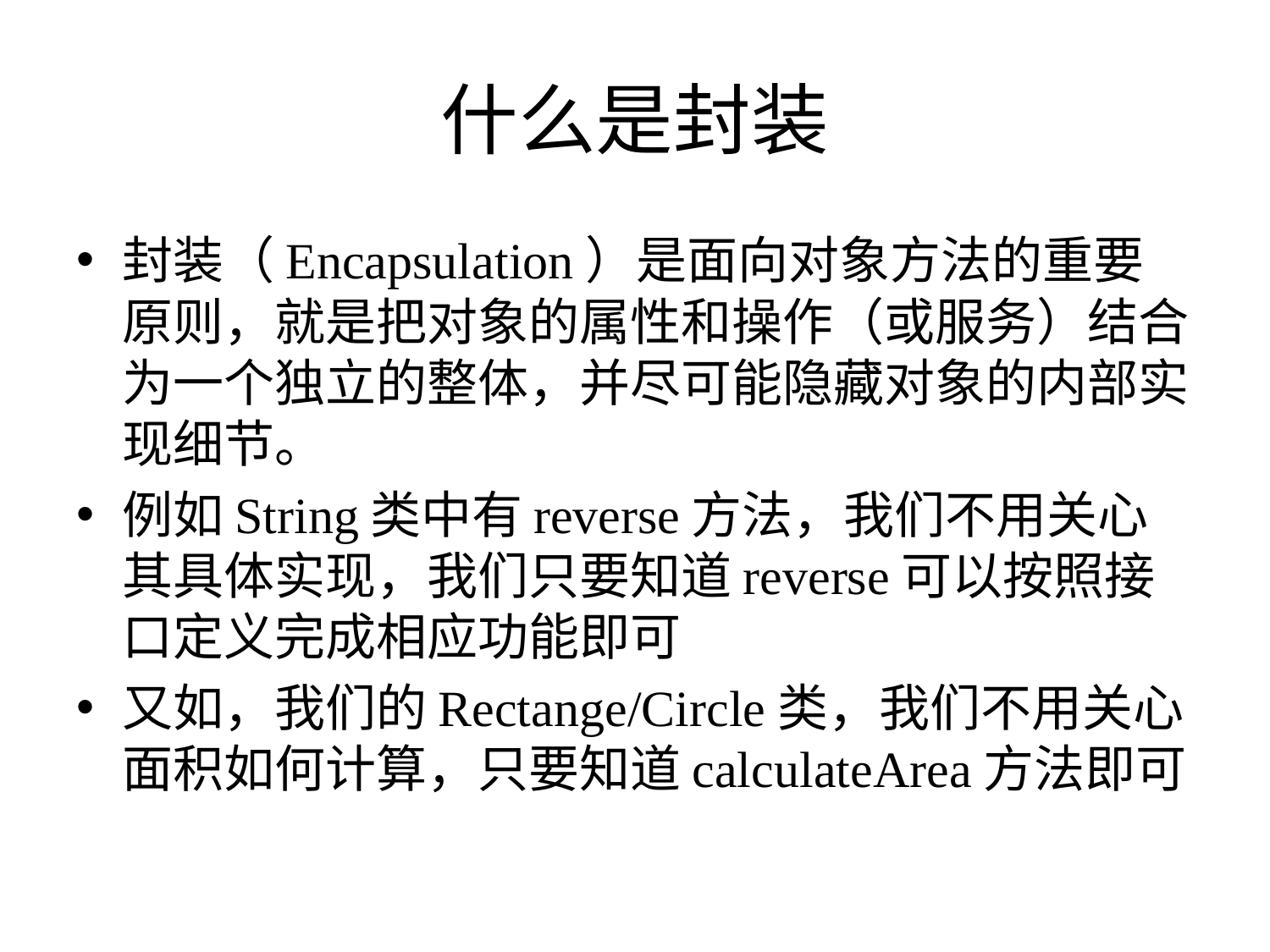

# 什么是封装
封装（Encapsulation）是面向对象方法的重要原则，就是把对象的属性和操作（或服务）结合为一个独立的整体，并尽可能隐藏对象的内部实现细节。
例如String类中有reverse方法，我们不用关心其具体实现，我们只要知道reverse可以按照接口定义完成相应功能即可
又如，我们的Rectange/Circle类，我们不用关心面积如何计算，只要知道calculateArea方法即可